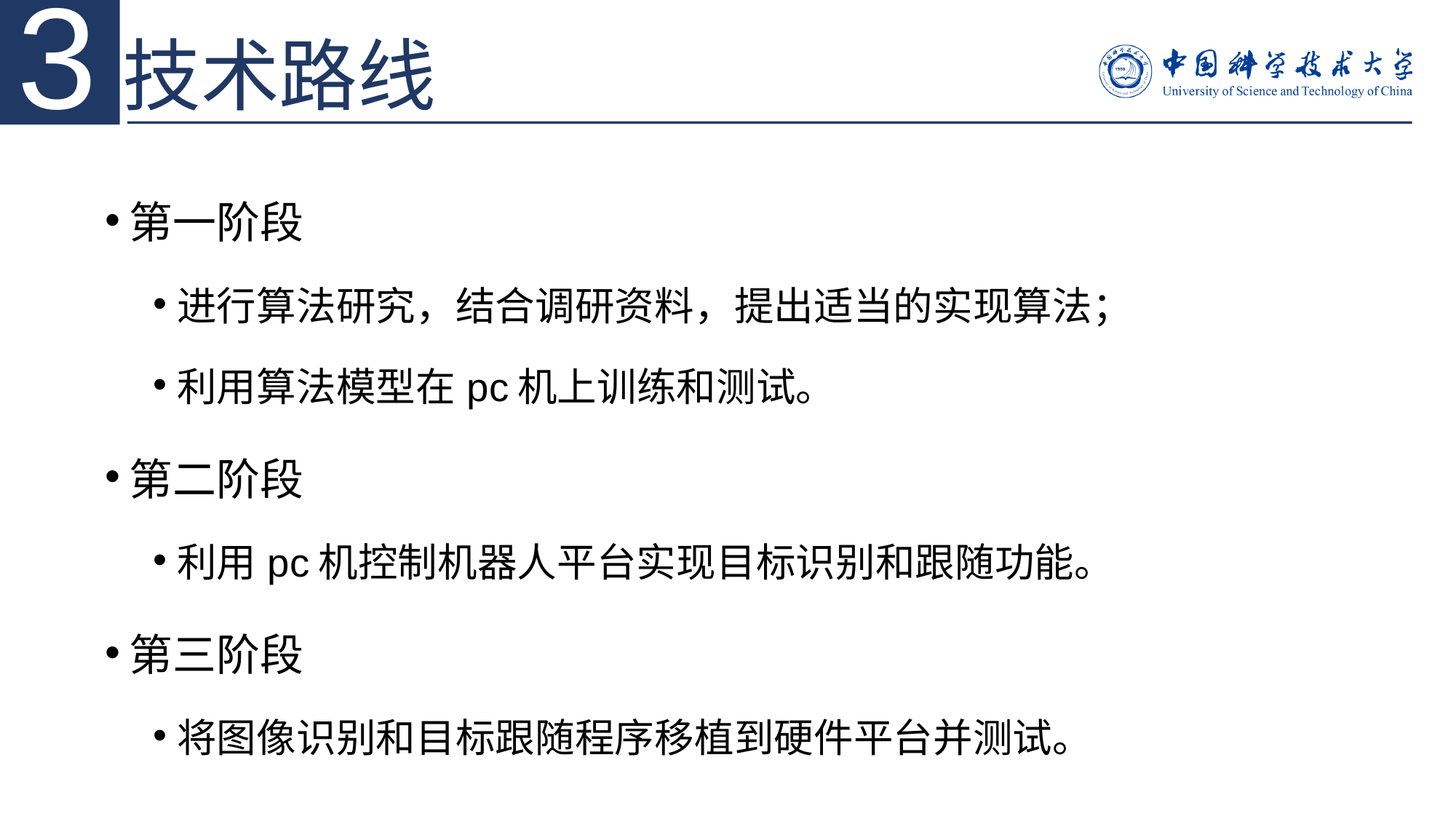

3
技术路线
第一阶段
进行算法研究，结合调研资料，提出适当的实现算法；
利用算法模型在pc机上训练和测试。
第二阶段
利用pc机控制机器人平台实现目标识别和跟随功能。
第三阶段
将图像识别和目标跟随程序移植到硬件平台并测试。